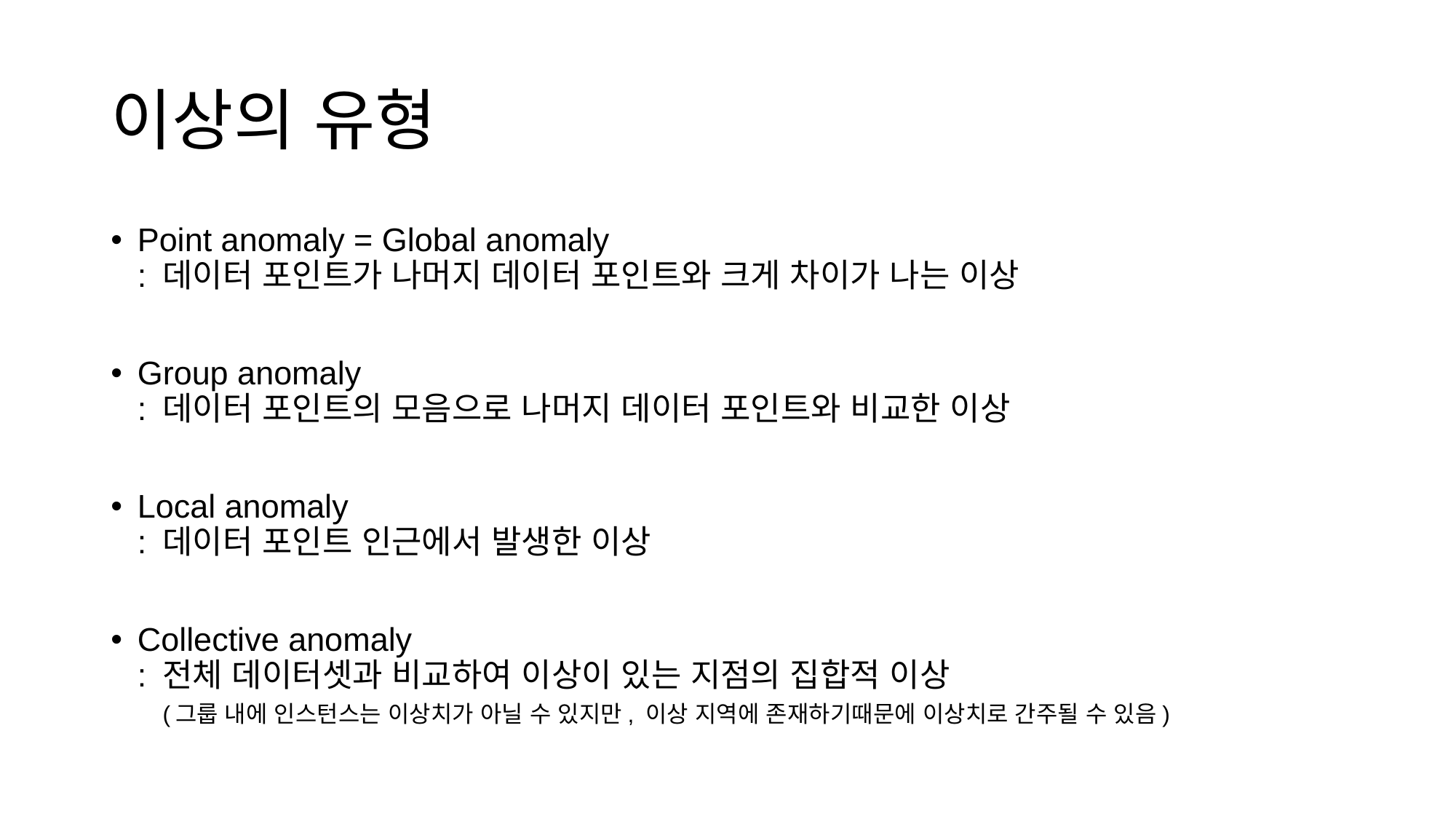

# 이상의 유형
Point anomaly = Global anomaly
: 데이터 포인트가 나머지 데이터 포인트와 크게 차이가 나는 이상

Group anomaly
: 데이터 포인트의 모음으로 나머지 데이터 포인트와 비교한 이상

Local anomaly
: 데이터 포인트 인근에서 발생한 이상

Collective anomaly
: 전체 데이터셋과 비교하여 이상이 있는 지점의 집합적 이상
  (그룹 내에 인스턴스는 이상치가 아닐 수 있지만, 이상 지역에 존재하기때문에 이상치로 간주될 수 있음)